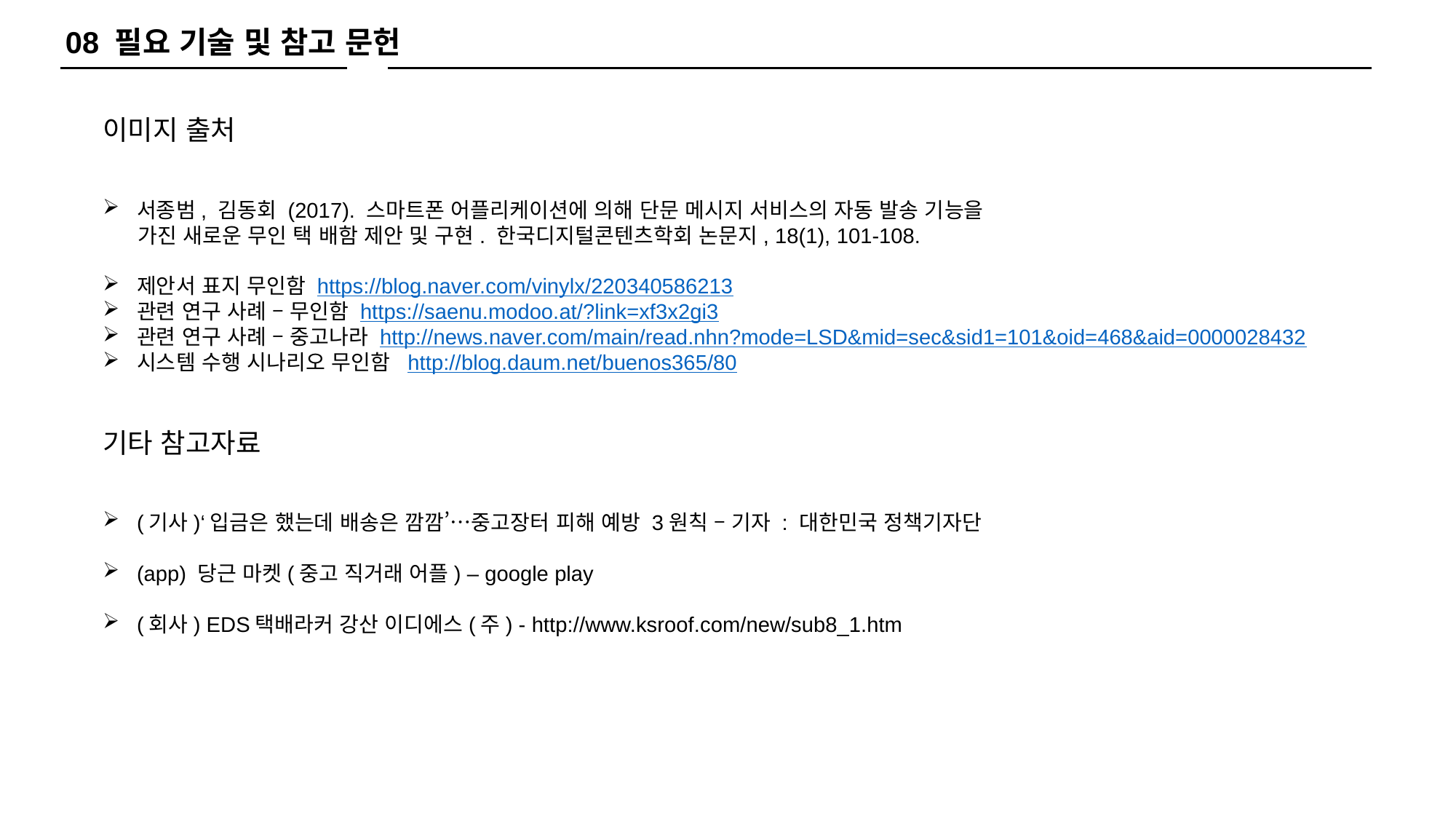

08 필요 기술 및 참고 문헌
이미지 출처

서종범, 김동회 (2017). 스마트폰 어플리케이션에 의해 단문 메시지 서비스의 자동 발송 기능을
     가진 새로운 무인 택 배함 제안 및 구현. 한국디지털콘텐츠학회 논문지, 18(1), 101-108.

제안서 표지 무인함 https://blog.naver.com/vinylx/220340586213
관련 연구 사례 – 무인함 https://saenu.modoo.at/?link=xf3x2gi3
관련 연구 사례 – 중고나라 http://news.naver.com/main/read.nhn?mode=LSD&mid=sec&sid1=101&oid=468&aid=0000028432
시스템 수행 시나리오 무인함  http://blog.daum.net/buenos365/80

기타 참고자료

(기사)‘입금은 했는데 배송은 깜깜’…중고장터 피해 예방 3원칙 – 기자 : 대한민국 정책기자단

(app) 당근 마켓(중고 직거래 어플) – google play

(회사) EDS택배라커 강산 이디에스(주) - http://www.ksroof.com/new/sub8_1.htm